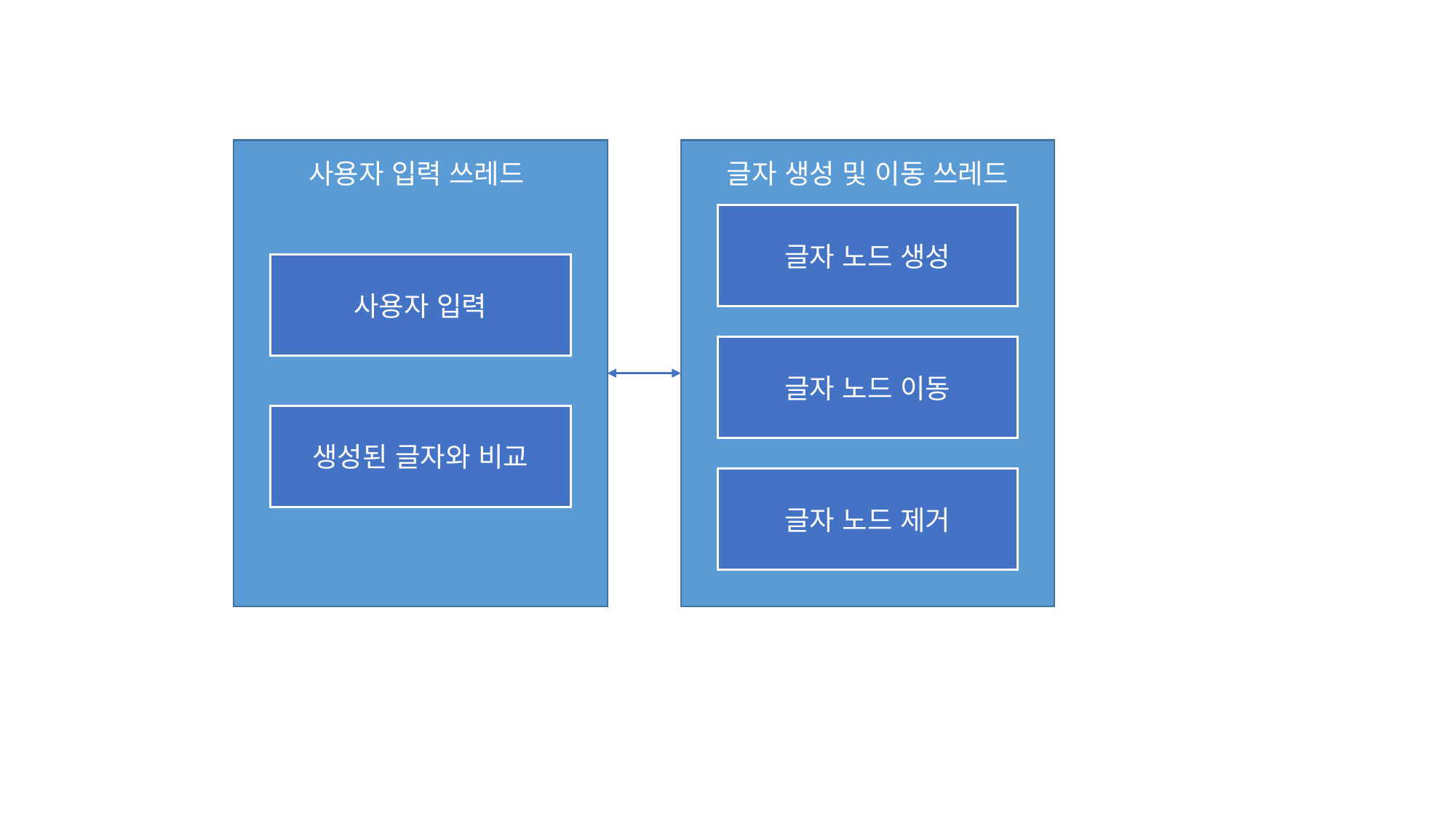

글자 생성 및 이동 쓰레드
글자 노드 생성
글자 노드 이동
글자 노드 제거

사용자 입력 쓰레드
사용자 입력
생성된 글자와 비교